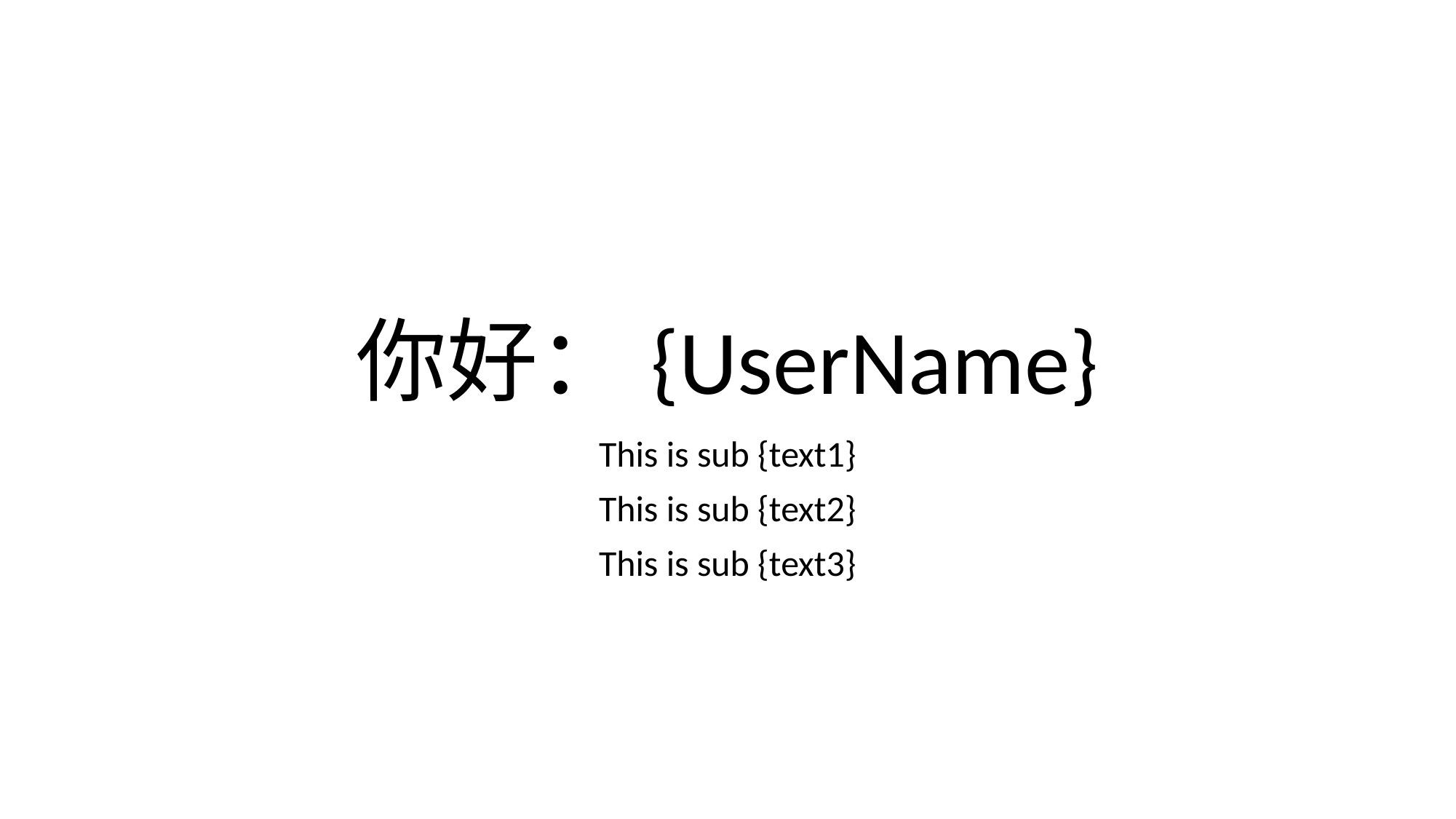

# 你好：{UserName}
This is sub {text1}
This is sub {text2}
This is sub {text3}